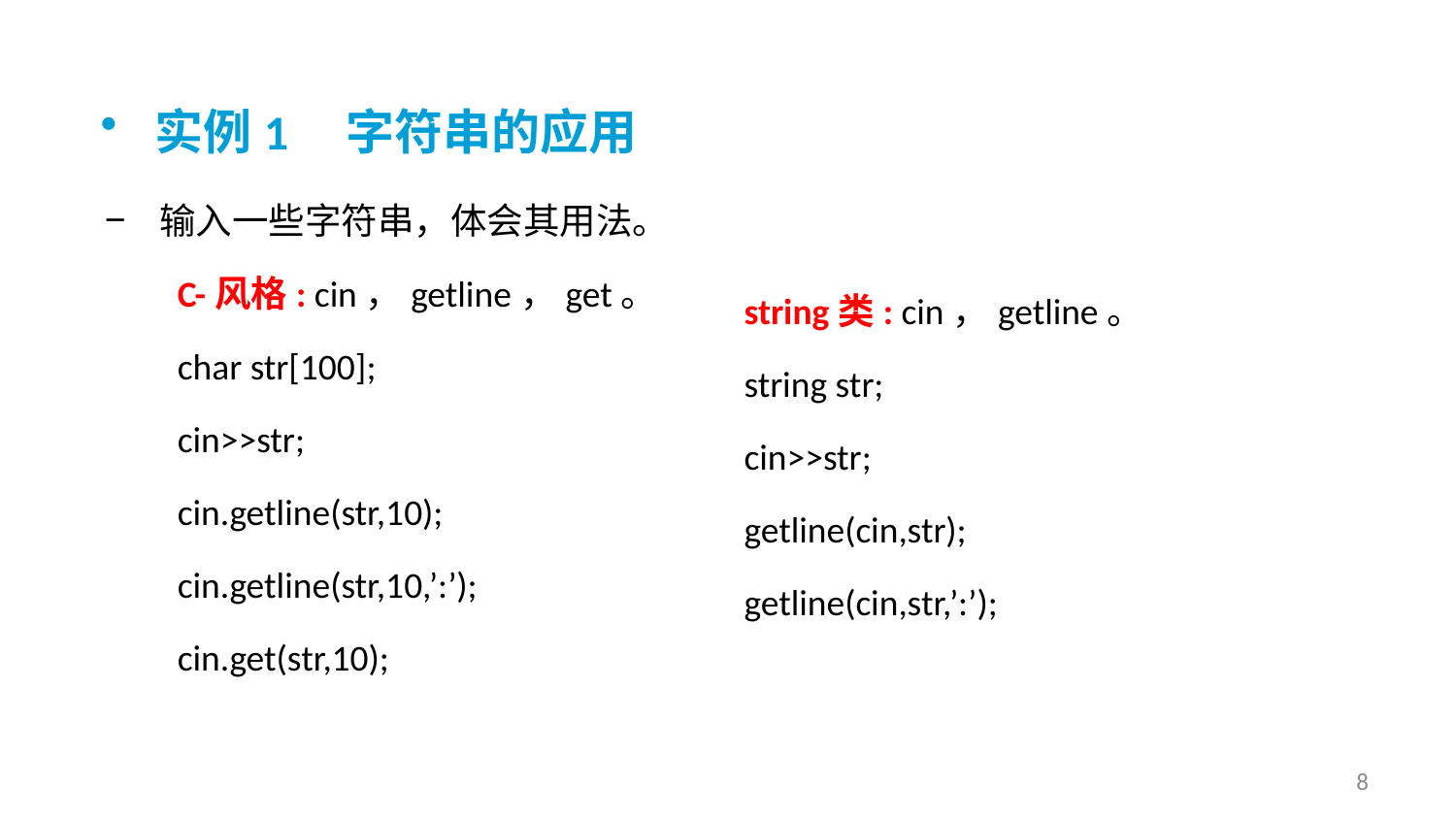

实例1
字符串的应用
输入一些字符串，体会其用法。
C-风格: cin，getline，get。
char str[100];
cin>>str;
cin.getline(str,10);
cin.getline(str,10,’:’);
cin.get(str,10);
string类: cin，getline。
string str;
cin>>str;
getline(cin,str);
getline(cin,str,’:’);
8